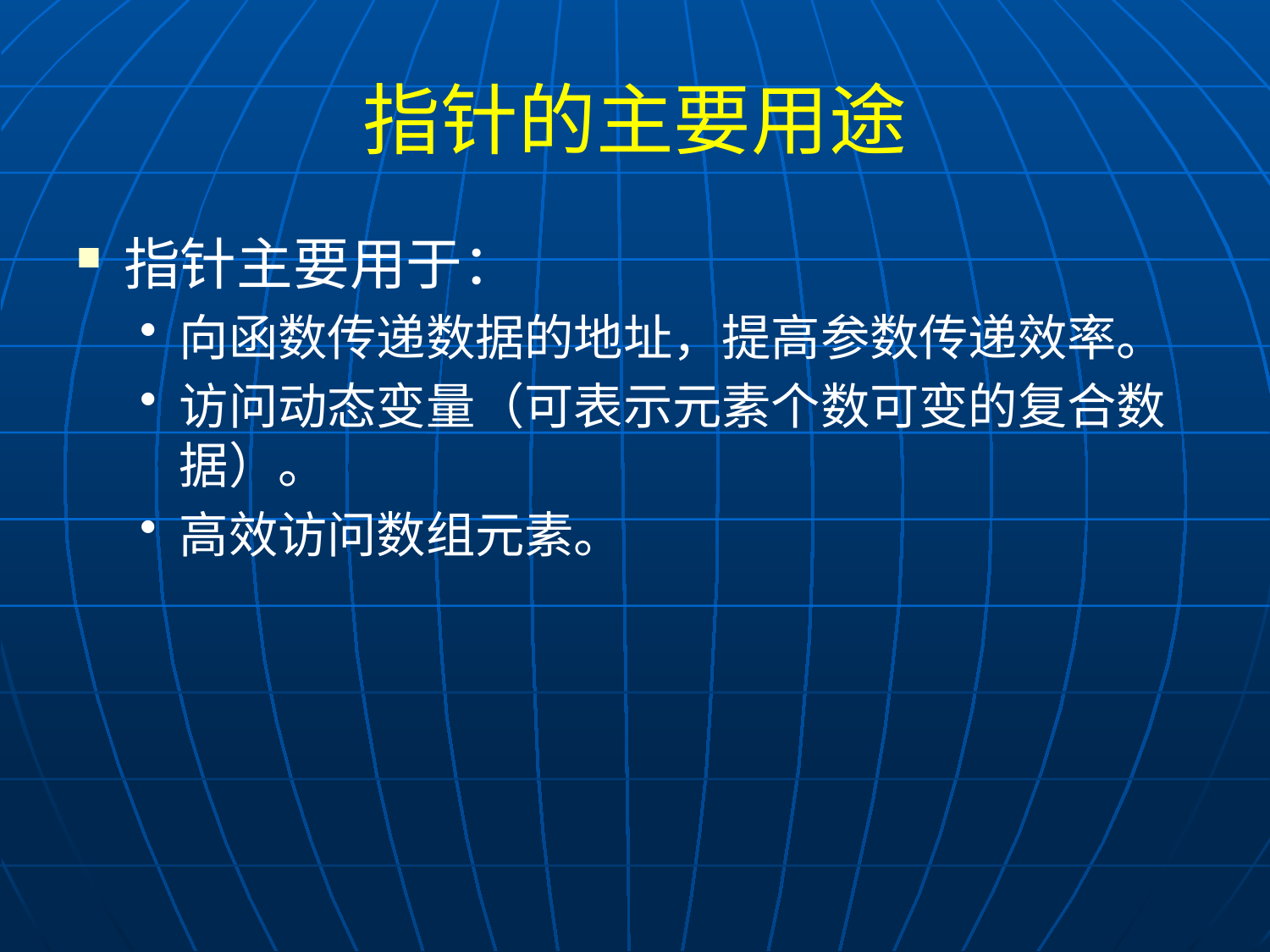

# 指针的主要用途
指针主要用于：
向函数传递数据的地址，提高参数传递效率。
访问动态变量（可表示元素个数可变的复合数据）。
高效访问数组元素。